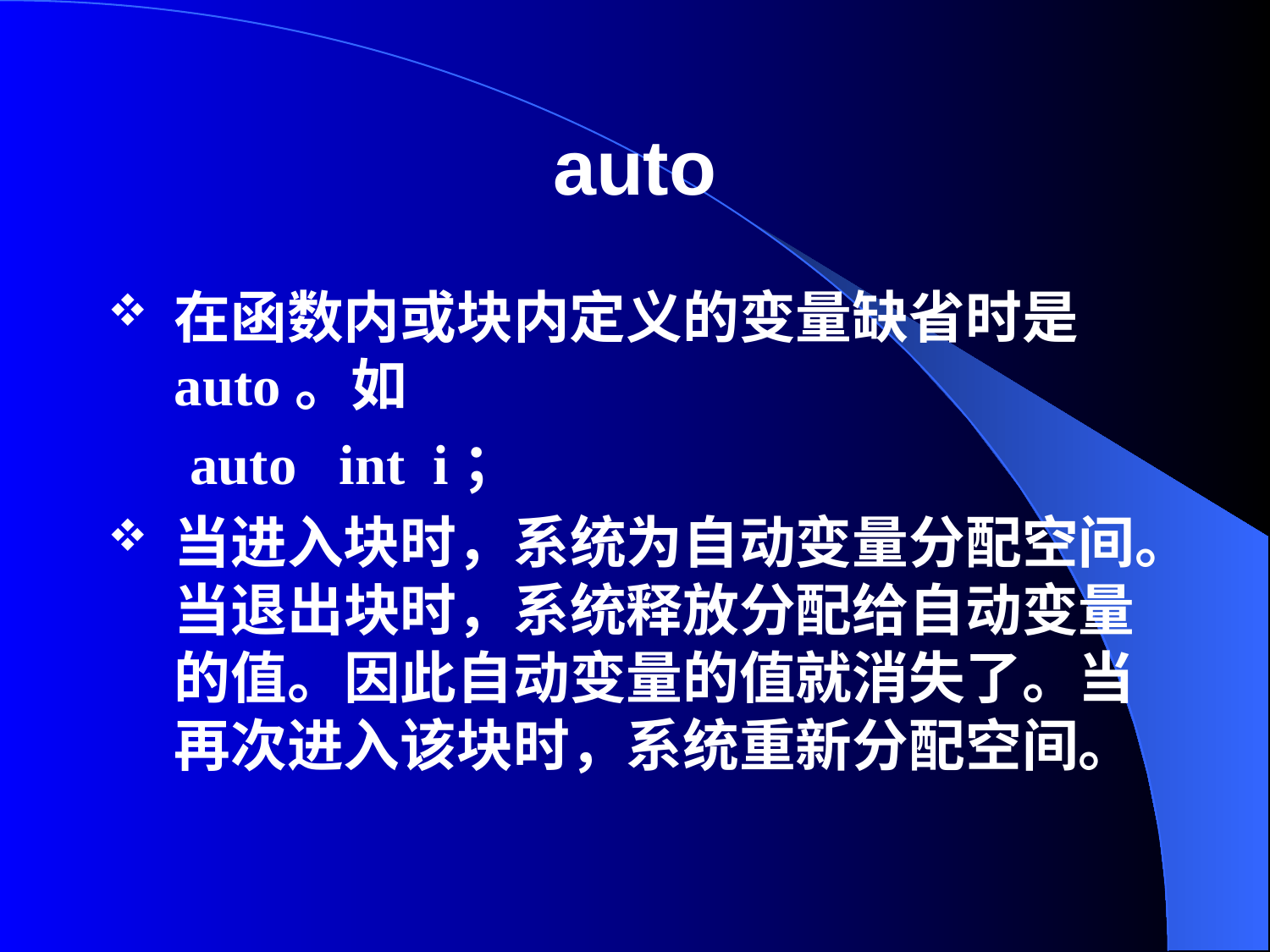

# auto
在函数内或块内定义的变量缺省时是auto。如
auto   int  i；
当进入块时，系统为自动变量分配空间。当退出块时，系统释放分配给自动变量的值。因此自动变量的值就消失了。当再次进入该块时，系统重新分配空间。